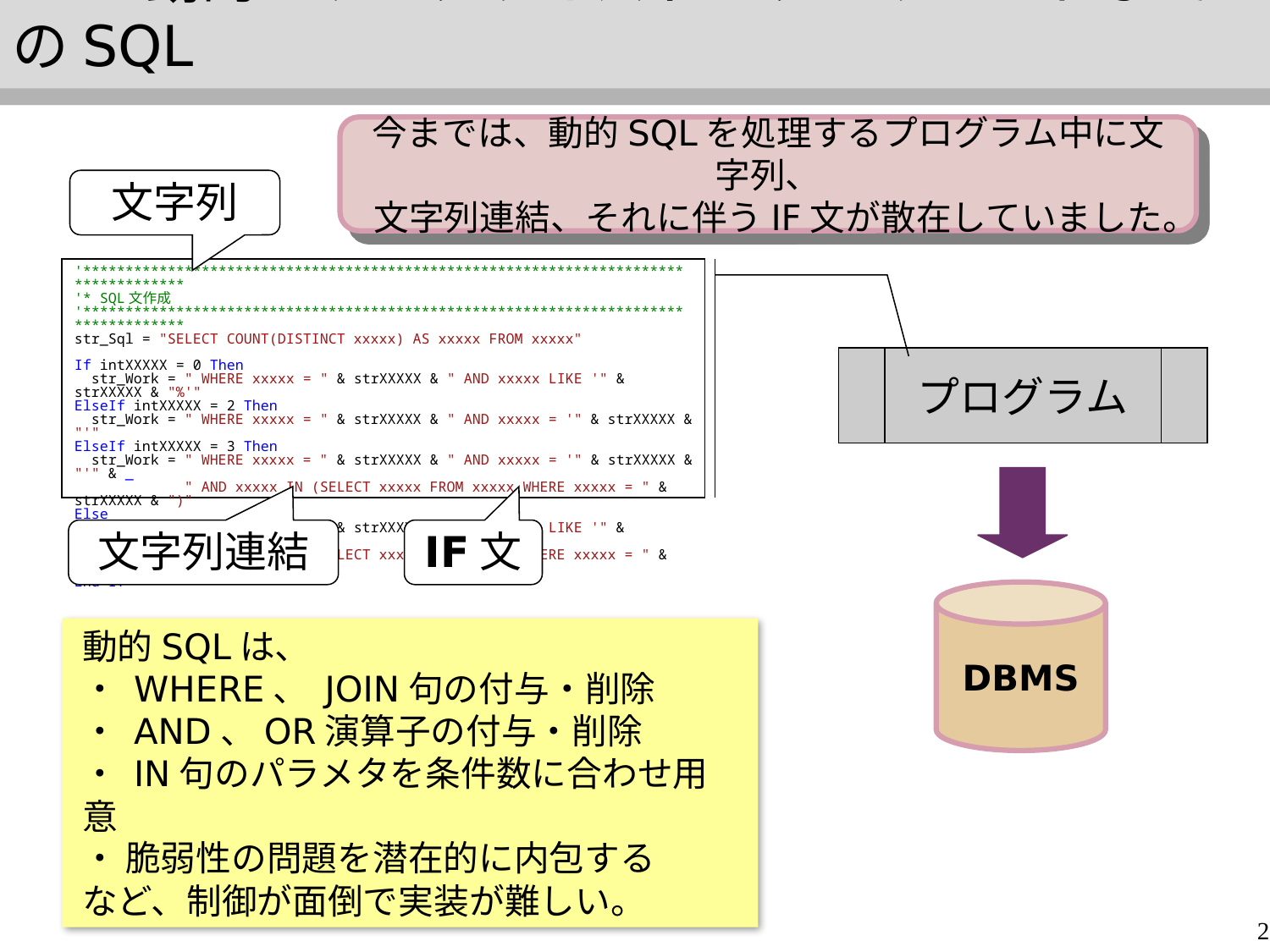

5.1 動的パラメタライズド・クエリ – これまでのSQL
今までは、動的SQLを処理するプログラム中に文字列、
文字列連結、それに伴うIF文が散在していました。
文字列
'************************************************************************************
'* SQL文作成
'************************************************************************************
str_Sql = "SELECT COUNT(DISTINCT xxxxx) AS xxxxx FROM xxxxx"

If intXXXXX = 0 Then
  str_Work = " WHERE xxxxx = " & strXXXXX & " AND xxxxx LIKE '" & strXXXXX & "%'"
ElseIf intXXXXX = 2 Then
  str_Work = " WHERE xxxxx = " & strXXXXX & " AND xxxxx = '" & strXXXXX & "'"
ElseIf intXXXXX = 3 Then
  str_Work = " WHERE xxxxx = " & strXXXXX & " AND xxxxx = '" & strXXXXX & "'" & _
             " AND xxxxx IN (SELECT xxxxx FROM xxxxx WHERE xxxxx = " & strXXXXX & ")"
Else
  str_Work = " WHERE xxxxx = " & strXXXXX & " AND xxxxx LIKE '" & strXXXXX & "%'" & _
             " AND xxxxx IN (SELECT xxxxx FROM xxxxx WHERE xxxxx = " & strXXXXX & ")"
End If
プログラム

文字列連結
IF文
DBMS
動的SQLは、
・ WHERE、 JOIN句の付与・削除
・ AND、OR演算子の付与・削除
・ IN句のパラメタを条件数に合わせ用意
・ 脆弱性の問題を潜在的に内包する
など、制御が面倒で実装が難しい。